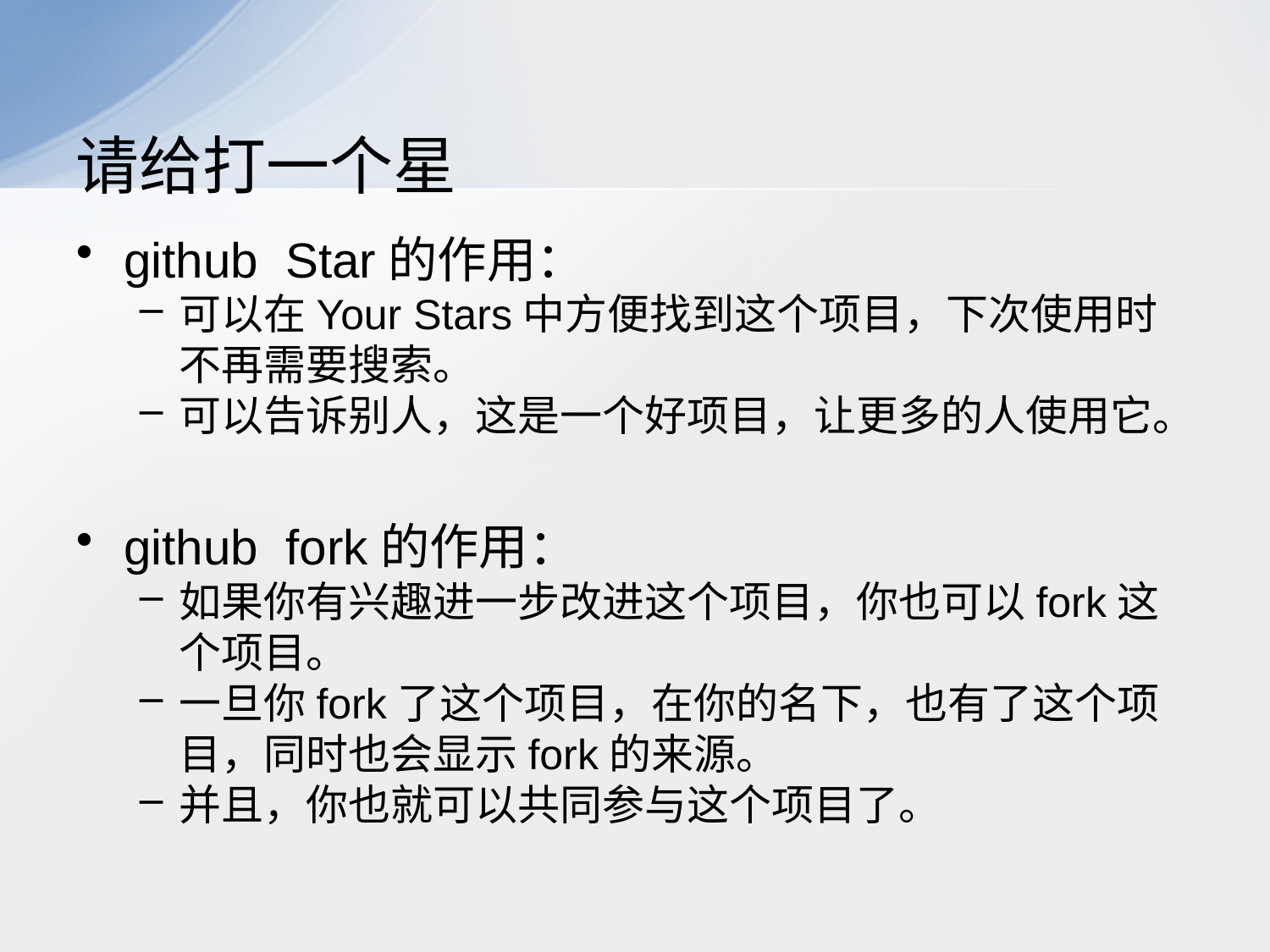

# 请给打一个星
github  Star的作用：
可以在Your Stars中方便找到这个项目，下次使用时不再需要搜索。
可以告诉别人，这是一个好项目，让更多的人使用它。

github  fork的作用：
如果你有兴趣进一步改进这个项目，你也可以fork这个项目。
一旦你fork了这个项目，在你的名下，也有了这个项目，同时也会显示fork的来源。
并且，你也就可以共同参与这个项目了。